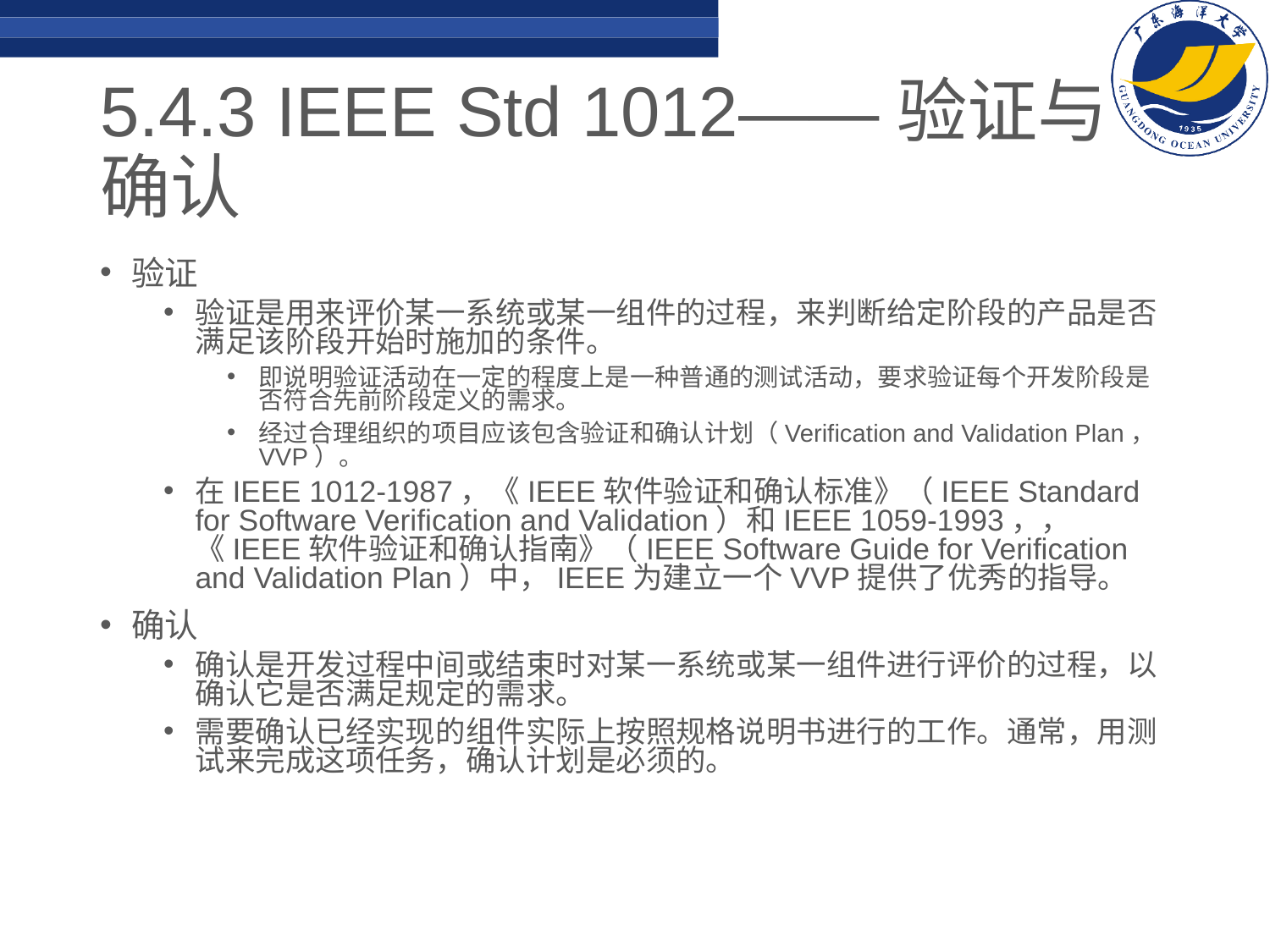

# 5.4.3 IEEE Std 1012——验证与确认
验证
验证是用来评价某一系统或某一组件的过程，来判断给定阶段的产品是否满足该阶段开始时施加的条件。
即说明验证活动在一定的程度上是一种普通的测试活动，要求验证每个开发阶段是否符合先前阶段定义的需求。
经过合理组织的项目应该包含验证和确认计划（Verification and Validation Plan，VVP）。
在IEEE 1012-1987，《IEEE软件验证和确认标准》（IEEE Standard for Software Verification and Validation）和IEEE 1059-1993，，《IEEE软件验证和确认指南》（IEEE Software Guide for Verification and Validation Plan）中，IEEE为建立一个VVP提供了优秀的指导。
确认
确认是开发过程中间或结束时对某一系统或某一组件进行评价的过程，以确认它是否满足规定的需求。
需要确认已经实现的组件实际上按照规格说明书进行的工作。通常，用测试来完成这项任务，确认计划是必须的。
33